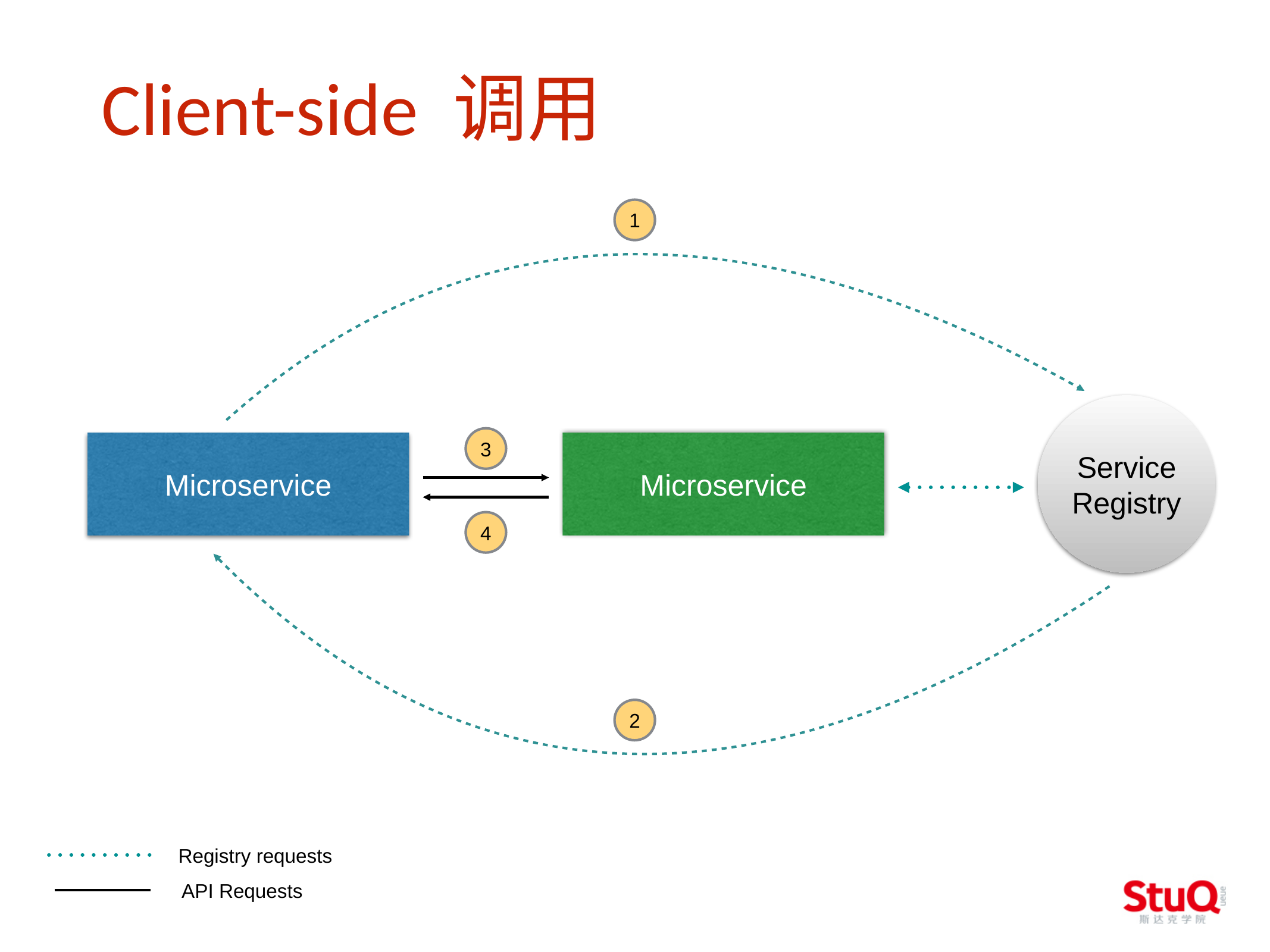

Client-side 调用
1

Service Registry
3
Microservice
Microservice

4

2
Registry requests

API Requests